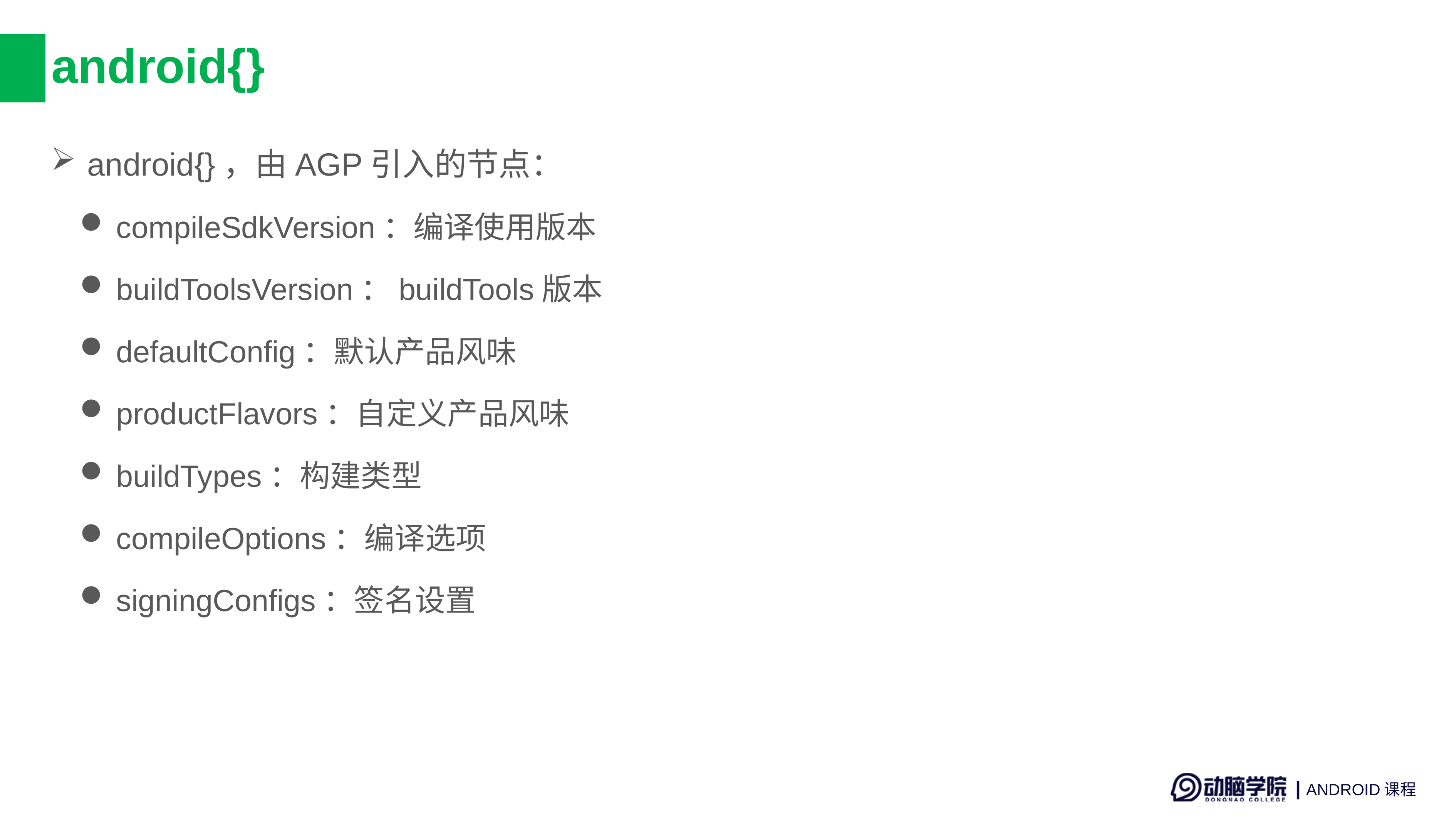

# android{}
android{}，由AGP引入的节点：
compileSdkVersion：编译使用版本
buildToolsVersion：buildTools版本
defaultConfig：默认产品风味
productFlavors：自定义产品风味
buildTypes：构建类型
compileOptions：编译选项
signingConfigs：签名设置